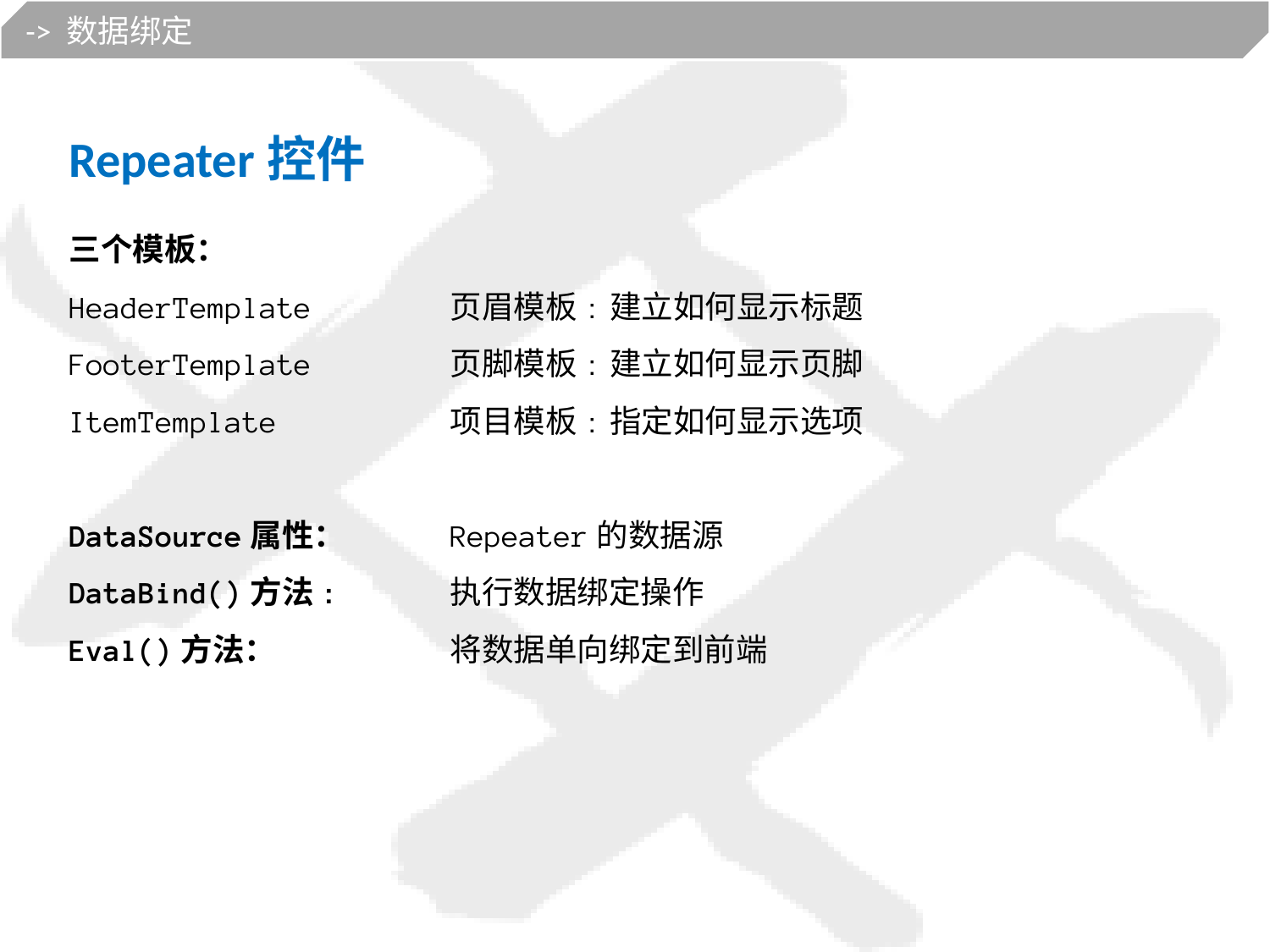

-> 数据绑定
Repeater控件
三个模板：
HeaderTemplate		页眉模板:建立如何显示标题
FooterTemplate		页脚模板:建立如何显示页脚
ItemTemplate		项目模板:指定如何显示选项

DataSource属性：	Repeater的数据源
DataBind()方法:	执行数据绑定操作
Eval()方法：		将数据单向绑定到前端